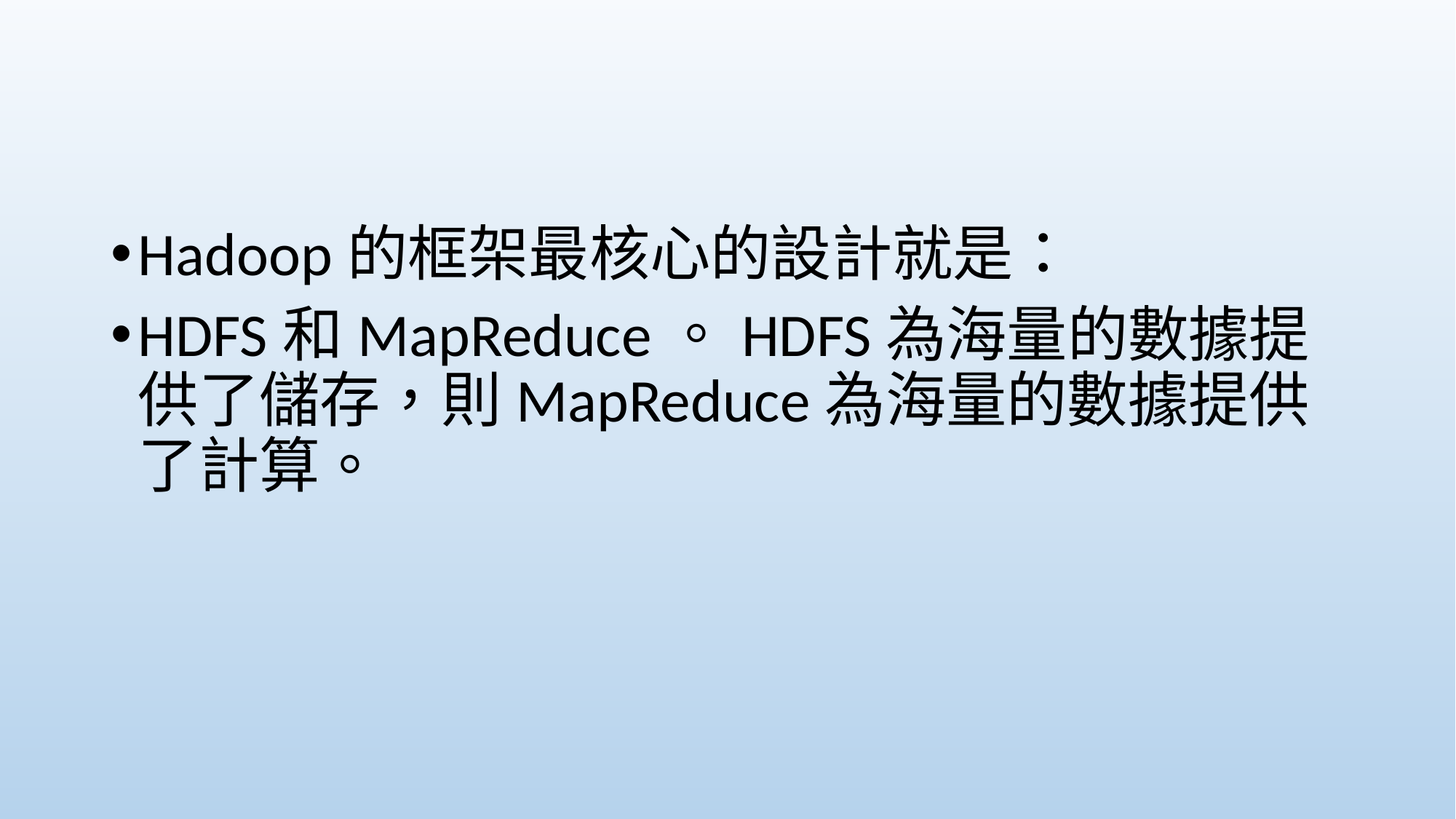

Hadoop的框架最核心的設計就是：
HDFS和MapReduce。HDFS為海量的數據提供了儲存，則MapReduce為海量的數據提供了計算。